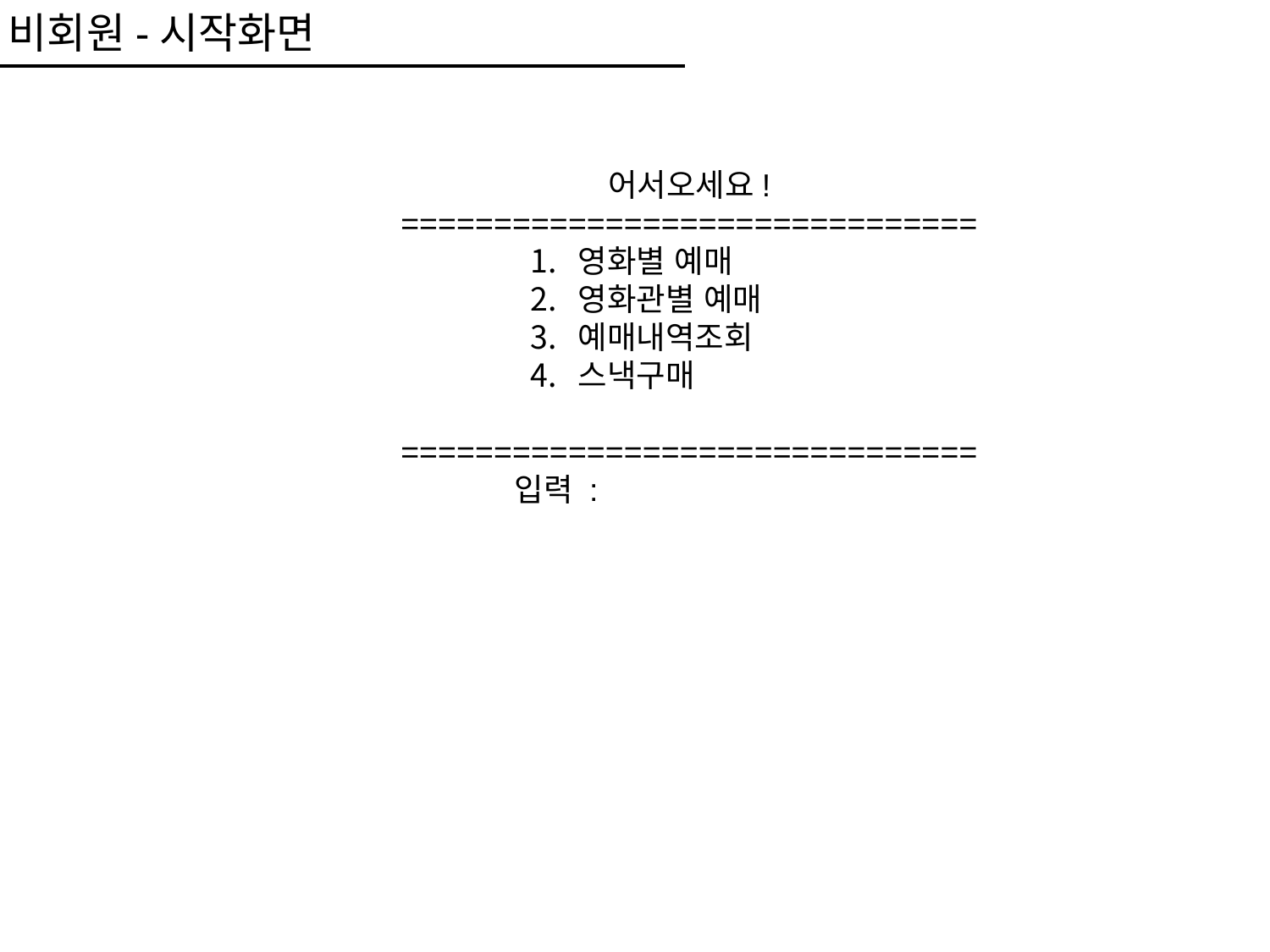

비회원-시작화면
어서오세요!
===============================
영화별 예매
영화관별 예매
예매내역조회
스낵구매

===============================
		입력 :